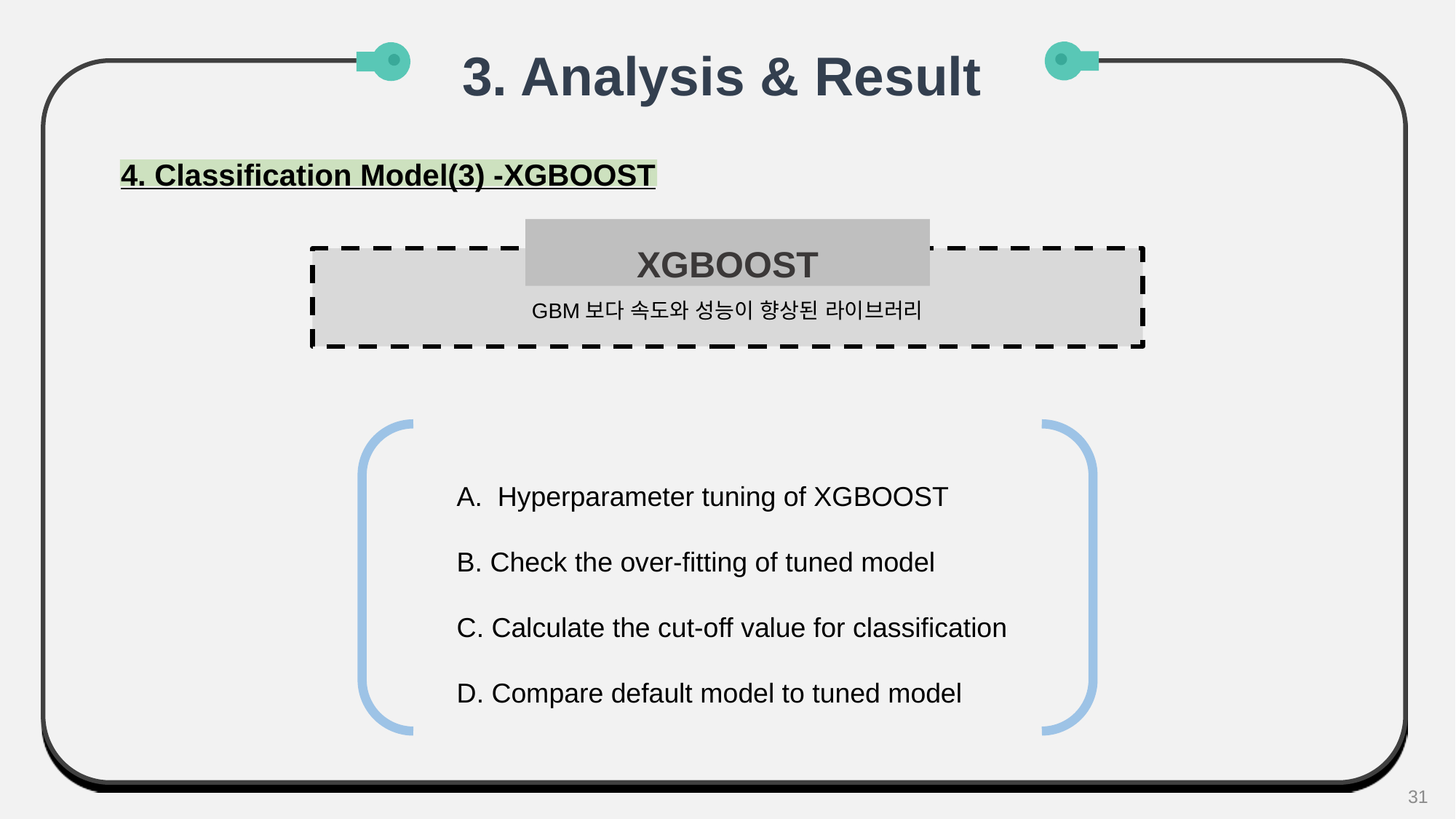

3. Analysis & Result

4. Classification Model(3) -XGBOOST

XGBOOST

GBM보다 속도와 성능이 향상된 라이브러리

Hyperparameter tuning of XGBOOST
B. Check the over-fitting of tuned model
C. Calculate the cut-off value for classification
D. Compare default model to tuned model
31